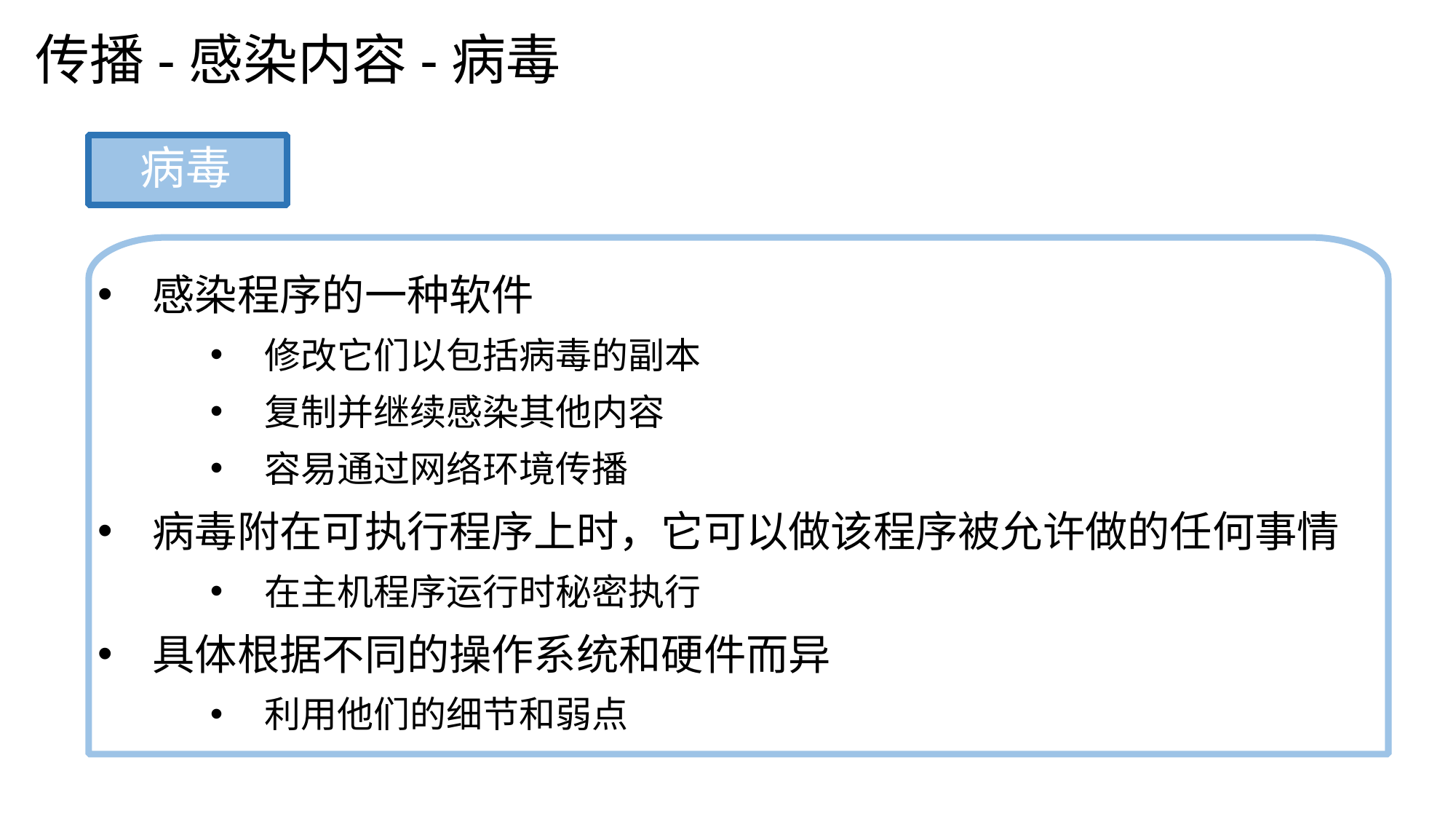

传播-感染内容-病毒

病毒
感染程序的一种软件
修改它们以包括病毒的副本
复制并继续感染其他内容
容易通过网络环境传播
病毒附在可执行程序上时，它可以做该程序被允许做的任何事情
在主机程序运行时秘密执行
具体根据不同的操作系统和硬件而异
利用他们的细节和弱点